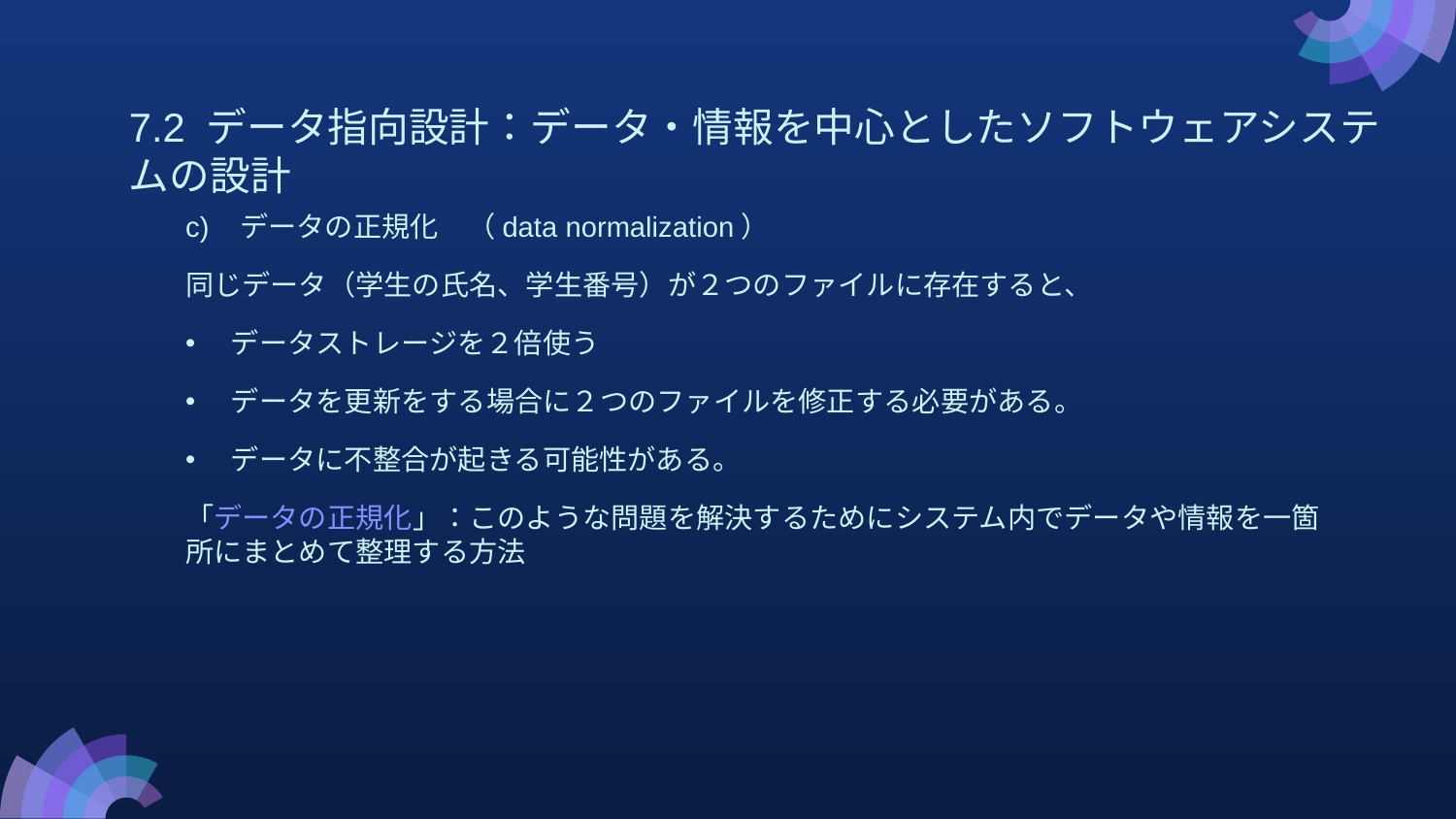

7.2 データ指向設計：データ・情報を中心としたソフトウェアシステムの設計
データの正規化　（data normalization）
同じデータ（学生の氏名、学生番号）が２つのファイルに存在すると、
データストレージを２倍使う
データを更新をする場合に２つのファイルを修正する必要がある。
データに不整合が起きる可能性がある。
「データの正規化」：このような問題を解決するためにシステム内でデータや情報を一箇所にまとめて整理する方法